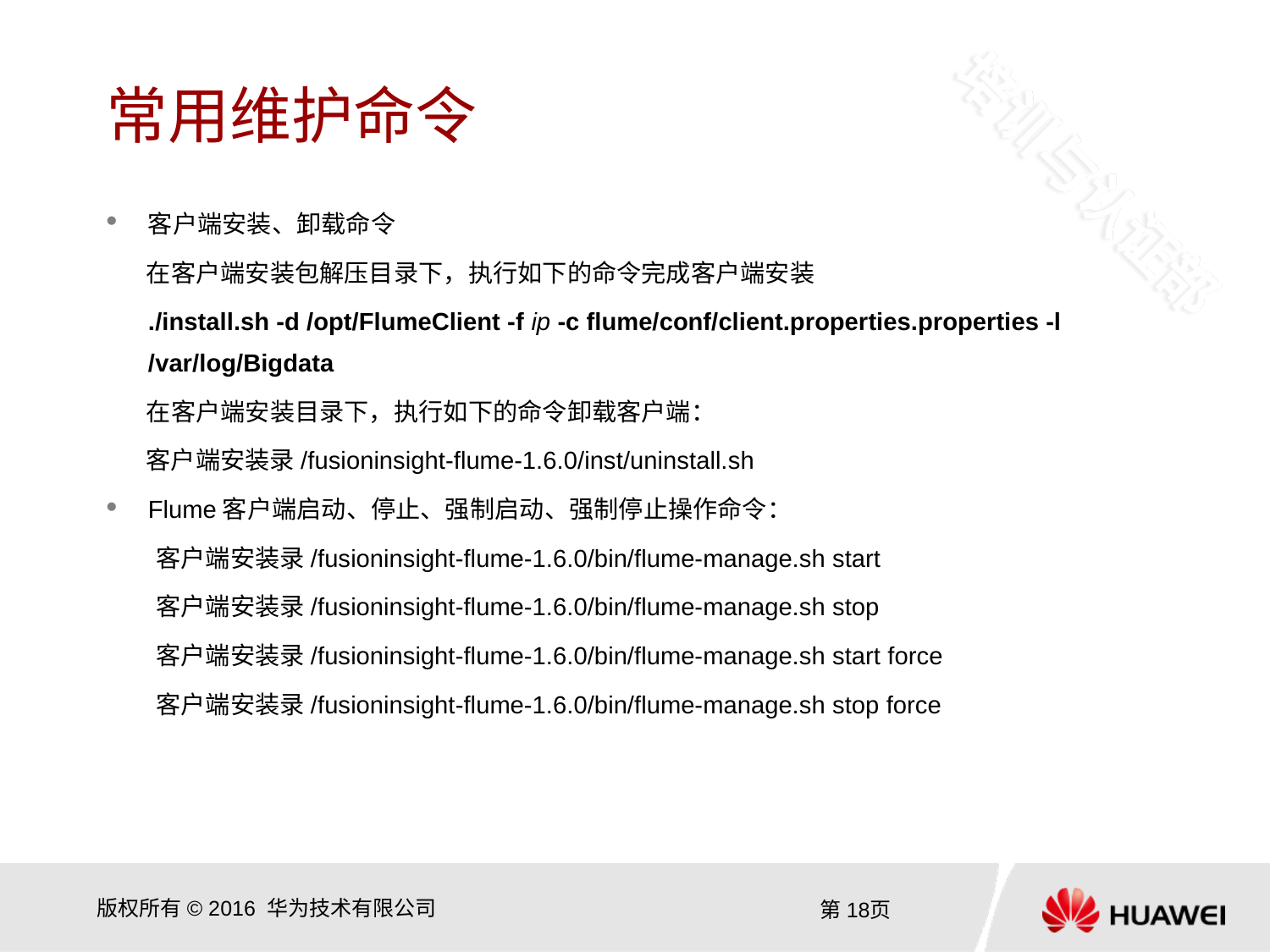

# 常用维护命令
客户端安装、卸载命令
      在客户端安装包解压目录下，执行如下的命令完成客户端安装
      ./install.sh -d /opt/FlumeClient -f ip -c flume/conf/client.properties.properties -l /var/log/Bigdata
      在客户端安装目录下，执行如下的命令卸载客户端：
      客户端安装录/fusioninsight-flume-1.6.0/inst/uninstall.sh
Flume客户端启动、停止、强制启动、强制停止操作命令：
        客户端安装录/fusioninsight-flume-1.6.0/bin/flume-manage.sh start
        客户端安装录/fusioninsight-flume-1.6.0/bin/flume-manage.sh stop
        客户端安装录/fusioninsight-flume-1.6.0/bin/flume-manage.sh start force
        客户端安装录/fusioninsight-flume-1.6.0/bin/flume-manage.sh stop force